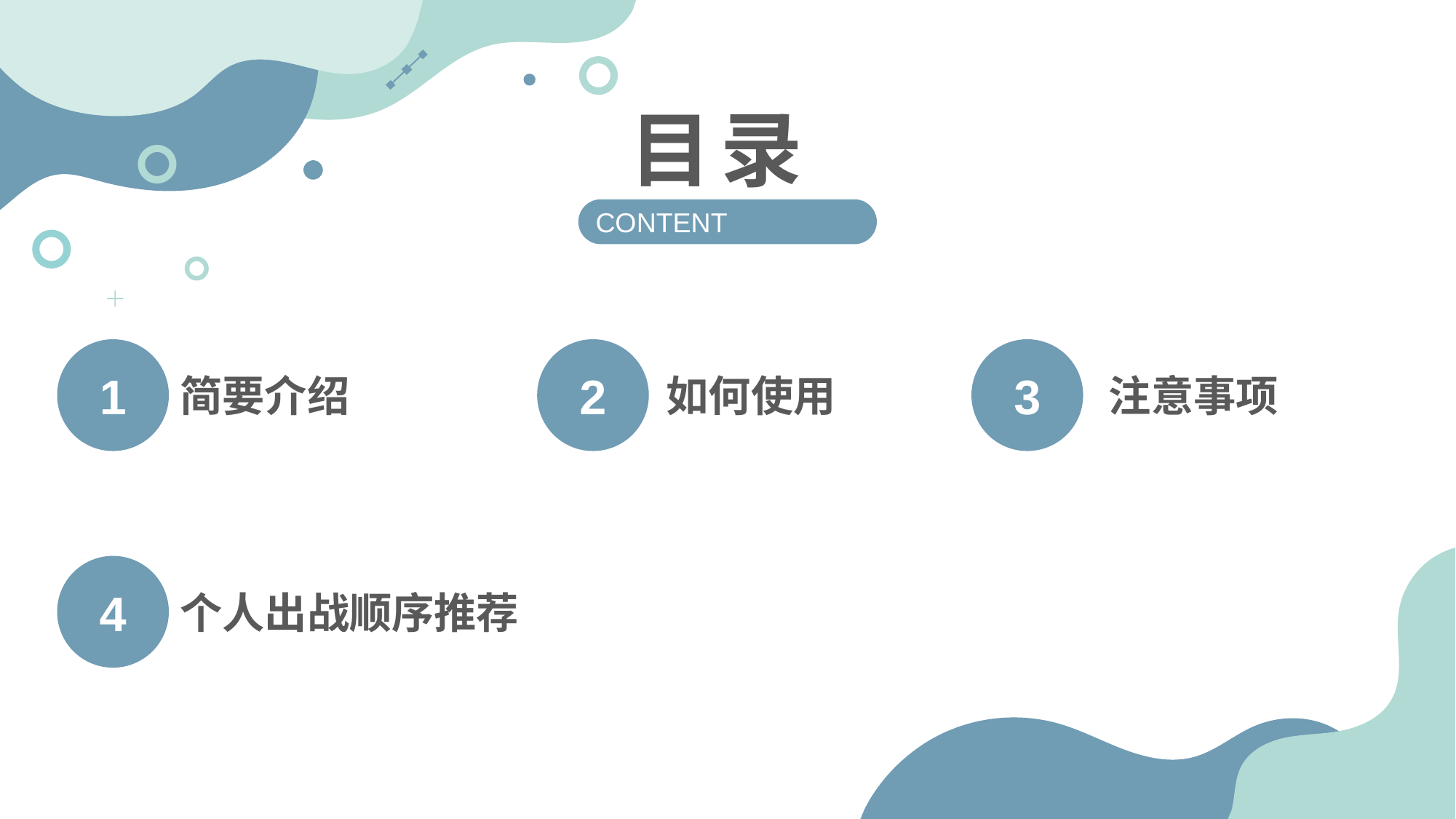

目录
CONTENT
1
2
如何使用
3
简要介绍
注意事项
4
个人出战顺序推荐